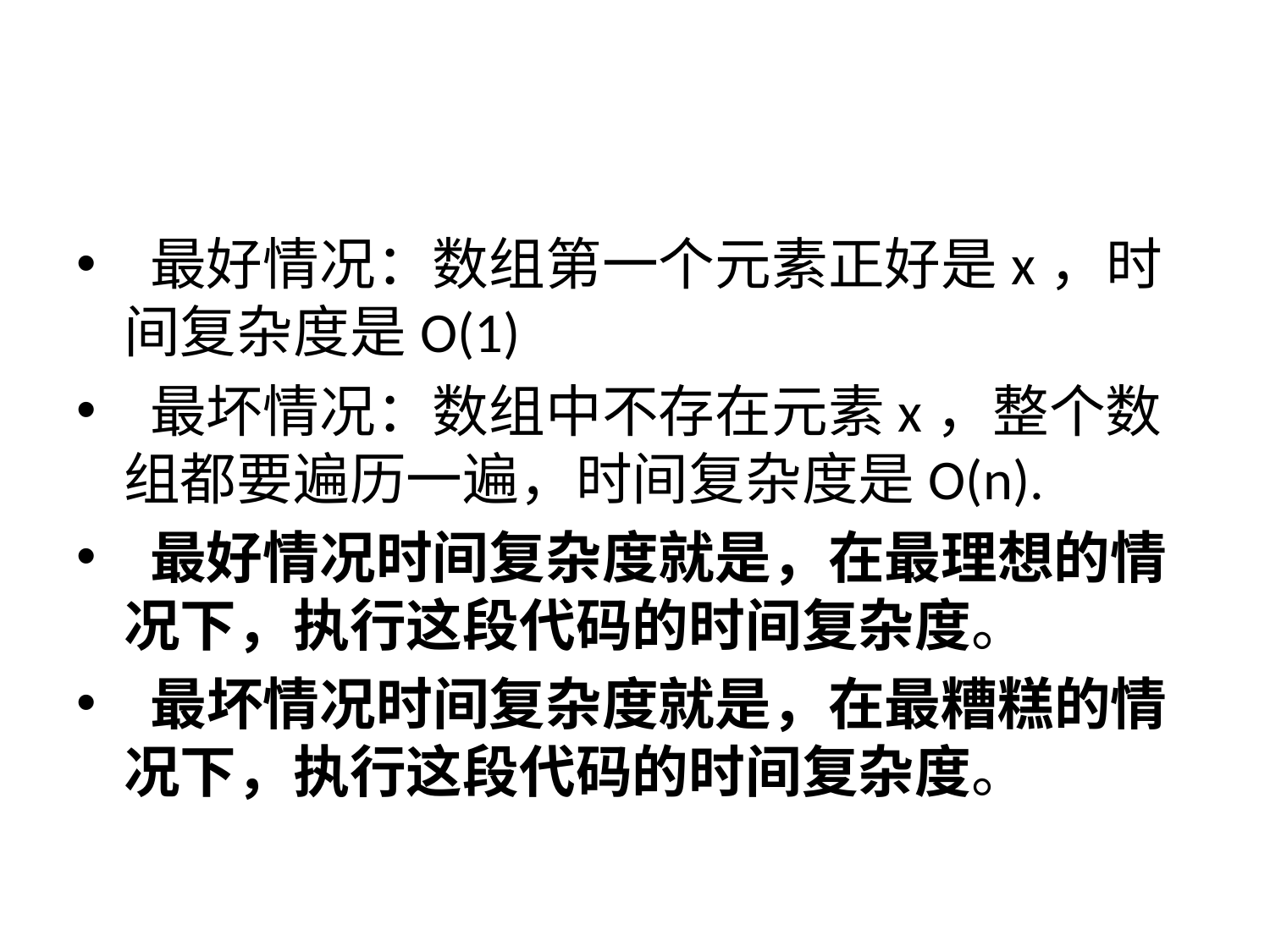

#
 最好情况：数组第一个元素正好是x，时间复杂度是O(1)
 最坏情况：数组中不存在元素x，整个数组都要遍历一遍，时间复杂度是O(n).
 最好情况时间复杂度就是，在最理想的情况下，执行这段代码的时间复杂度。
 最坏情况时间复杂度就是，在最糟糕的情况下，执行这段代码的时间复杂度。